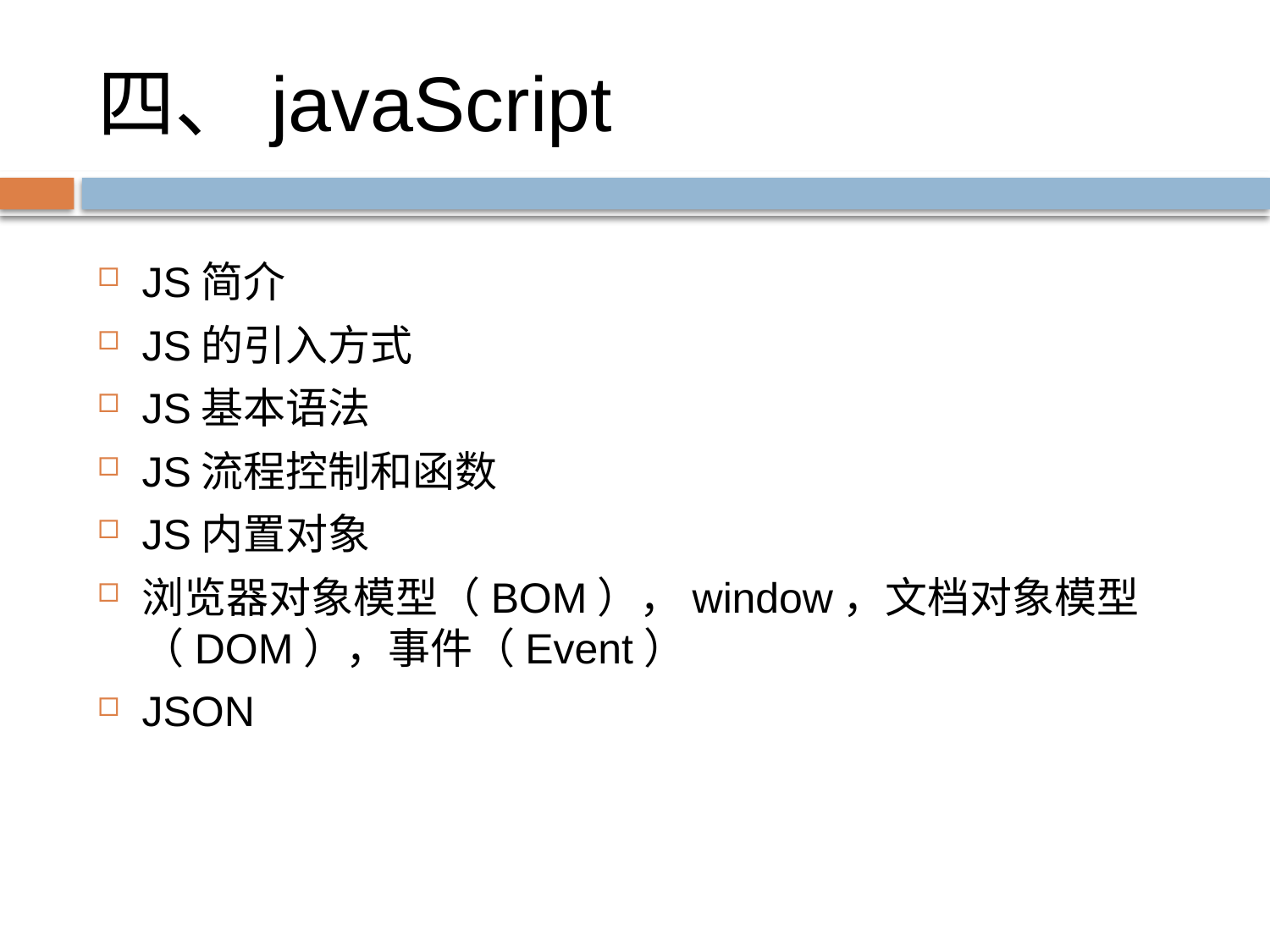

# 四、javaScript
JS简介
JS的引入方式
JS基本语法
JS流程控制和函数
JS内置对象
浏览器对象模型（BOM），window，文档对象模型（DOM），事件（Event）
JSON